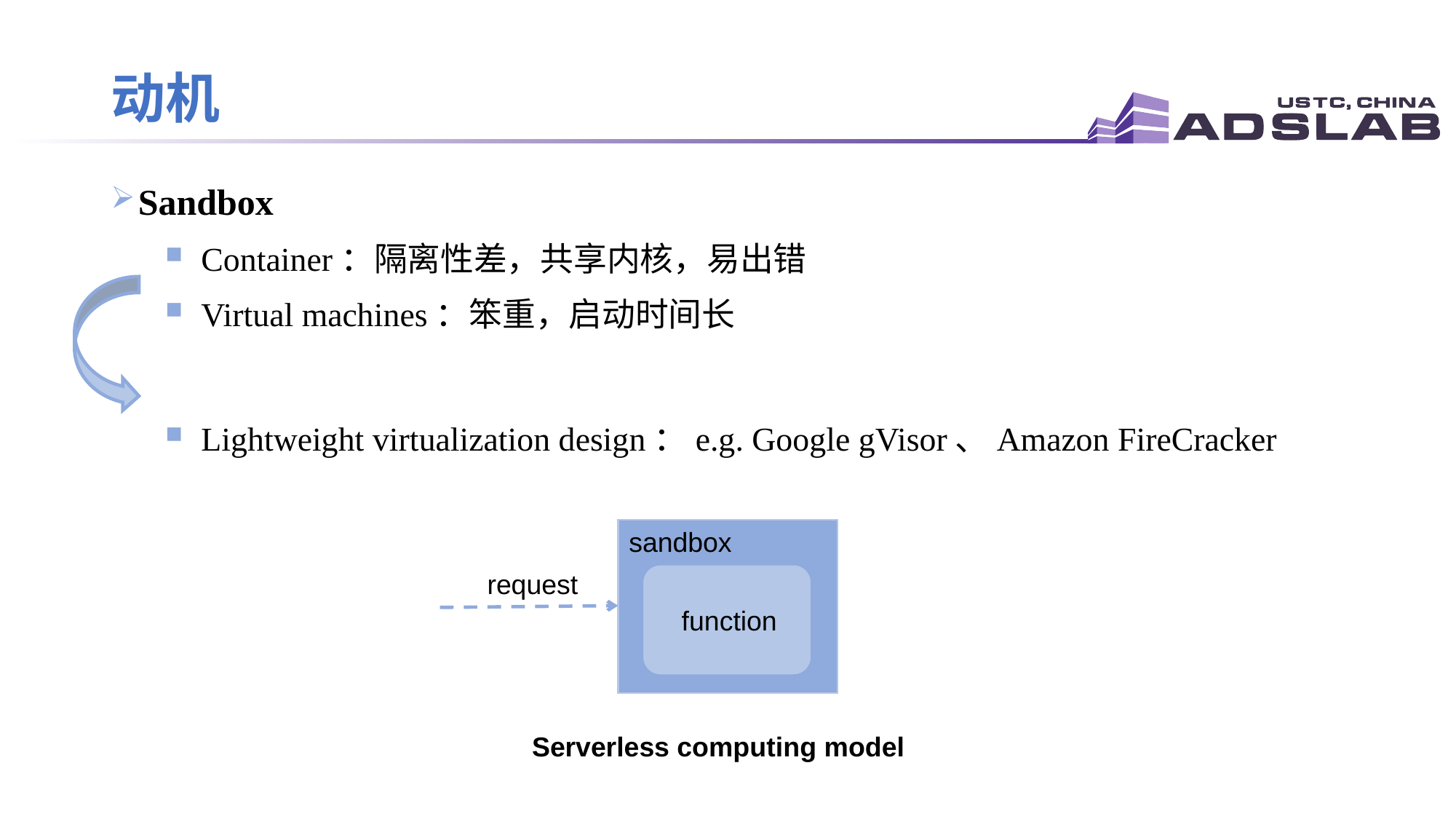

# 动机
Sandbox
 Container：隔离性差，共享内核，易出错
 Virtual machines：笨重，启动时间长

 Lightweight virtualization design：e.g. Google gVisor、Amazon FireCracker

sandbox
request

function
Serverless computing model